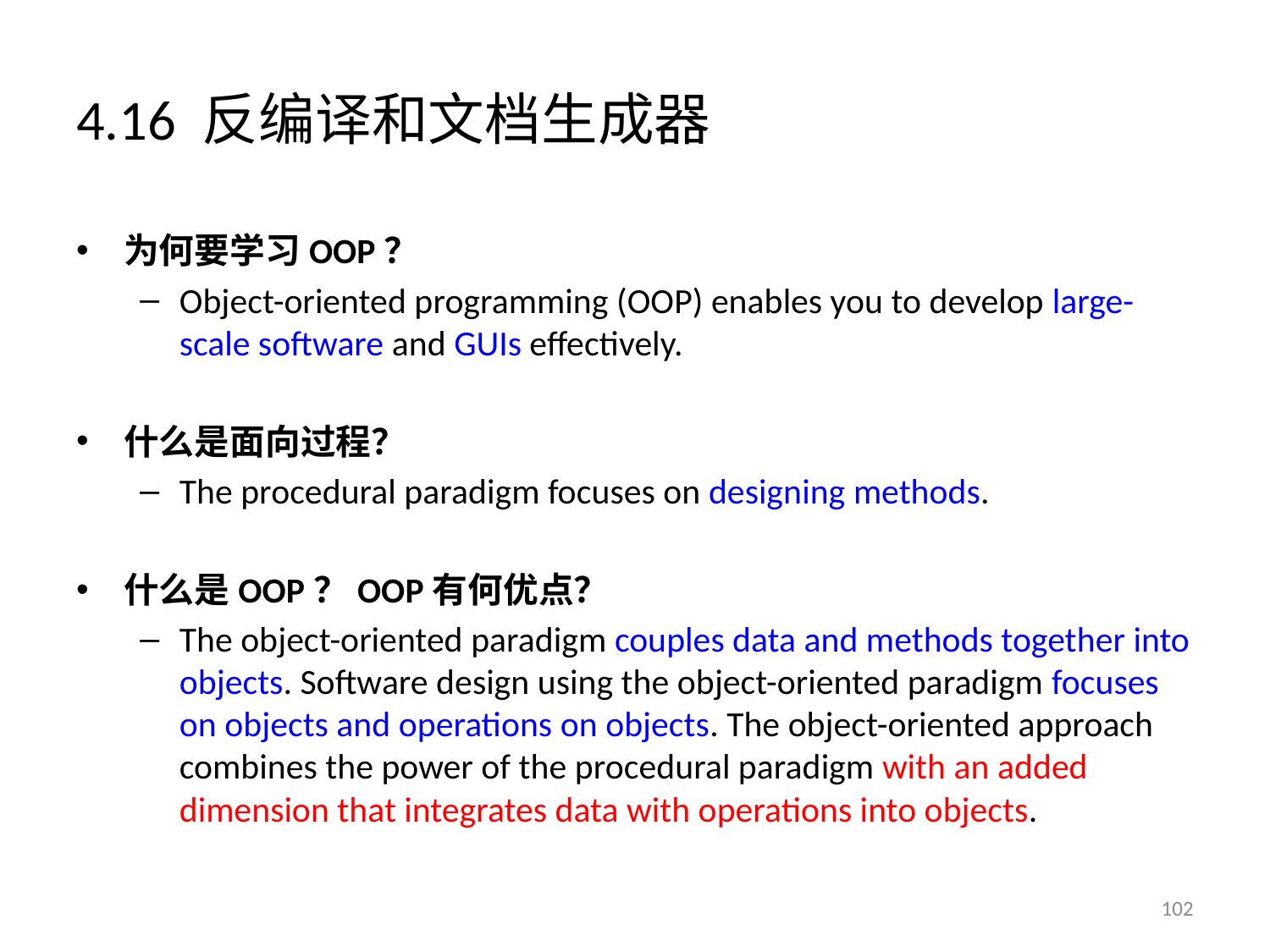

# 4.16 反编译和文档生成器
为何要学习OOP？
Object-oriented programming (OOP) enables you to develop large-scale software and GUIs effectively.

什么是面向过程？
The procedural paradigm focuses on designing methods.

什么是OOP？OOP有何优点？
The object-oriented paradigm couples data and methods together into objects. Software design using the object-oriented paradigm focuses on objects and operations on objects. The object-oriented approach combines the power of the procedural paradigm with an added dimension that integrates data with operations into objects.
102